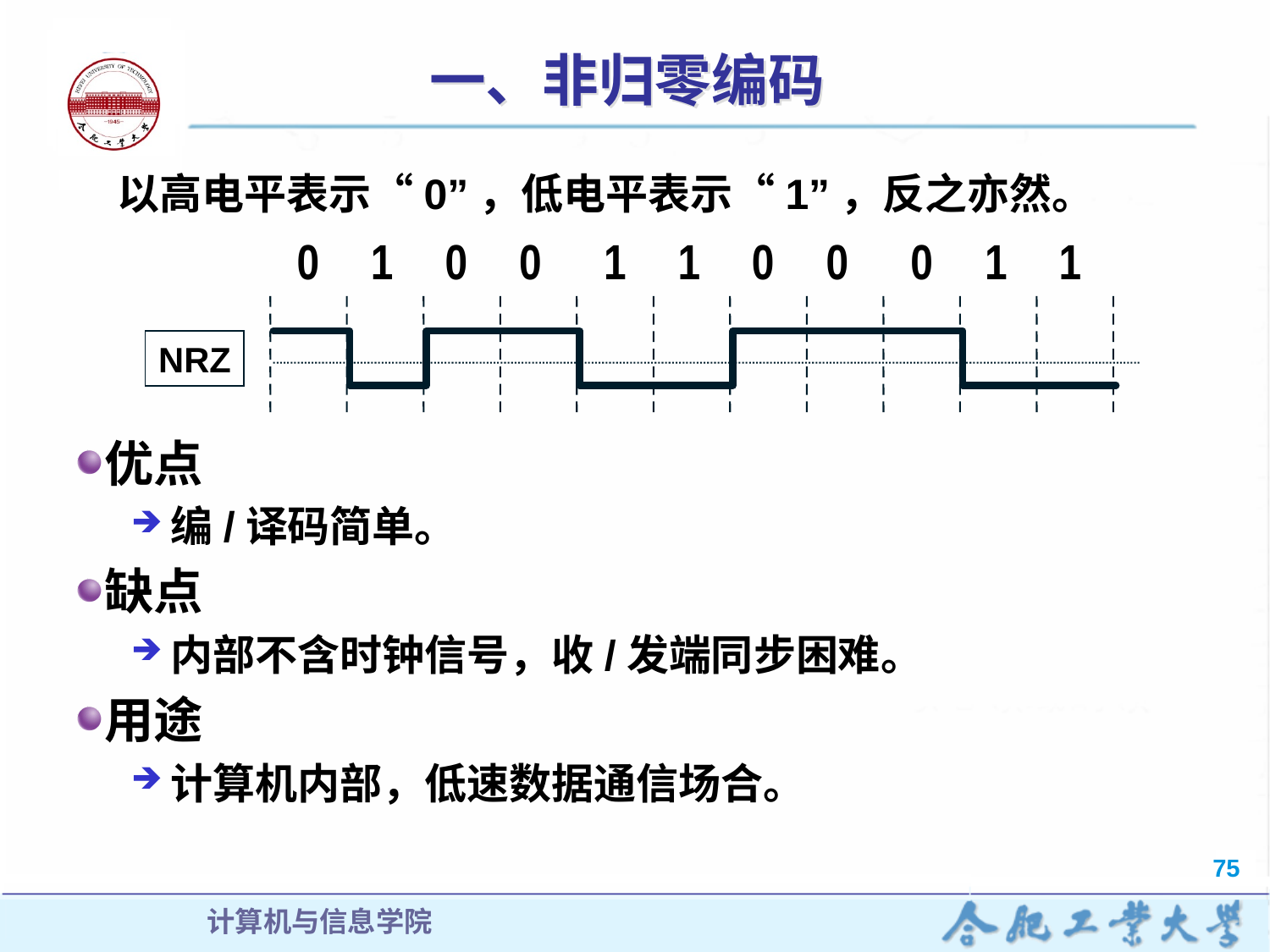

# 一、非归零编码
以高电平表示“0”，低电平表示“1”，反之亦然。
0
1
0
0
1
1
0
0
0
1
1

NRZ

优点
编/译码简单。
缺点
内部不含时钟信号，收/发端同步困难。
用途
计算机内部，低速数据通信场合。